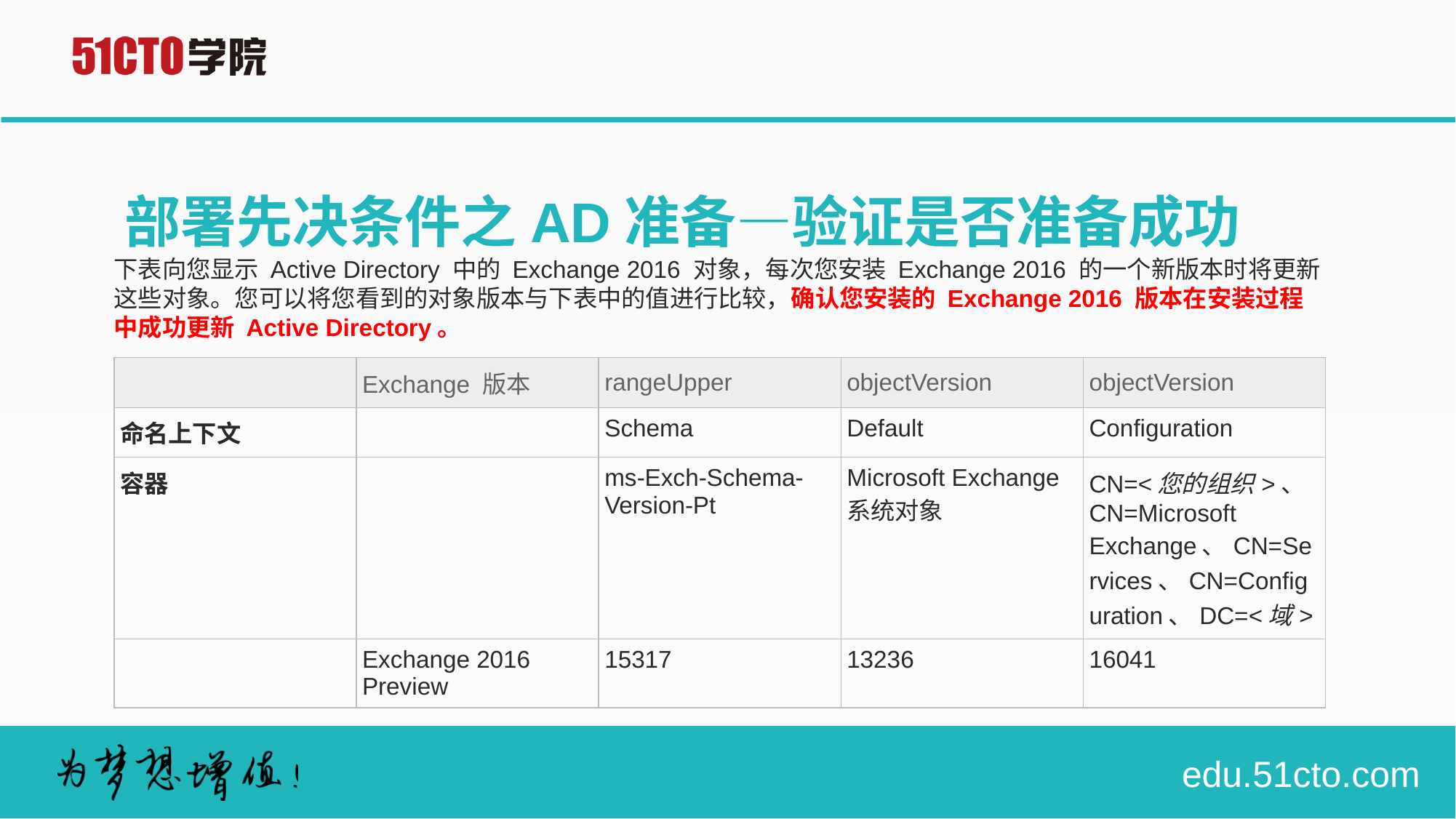

# 部署先决条件之AD准备—验证是否准备成功
下表向您显示 Active Directory 中的 Exchange 2016 对象，每次您安装 Exchange 2016 的一个新版本时将更新这些对象。您可以将您看到的对象版本与下表中的值进行比较，确认您安装的 Exchange 2016 版本在安装过程中成功更新 Active Directory。

|  | Exchange 版本 | rangeUpper | objectVersion | objectVersion |
| --- | --- | --- | --- | --- |
| 命名上下文 |  | Schema | Default | Configuration |
| 容器 |  | ms-Exch-Schema-Version-Pt | Microsoft Exchange 系统对象 | CN=<您的组织>、CN=Microsoft Exchange、CN=Services、CN=Configuration、DC=<域> |
|  | Exchange 2016 Preview | 15317 | 13236 | 16041 |